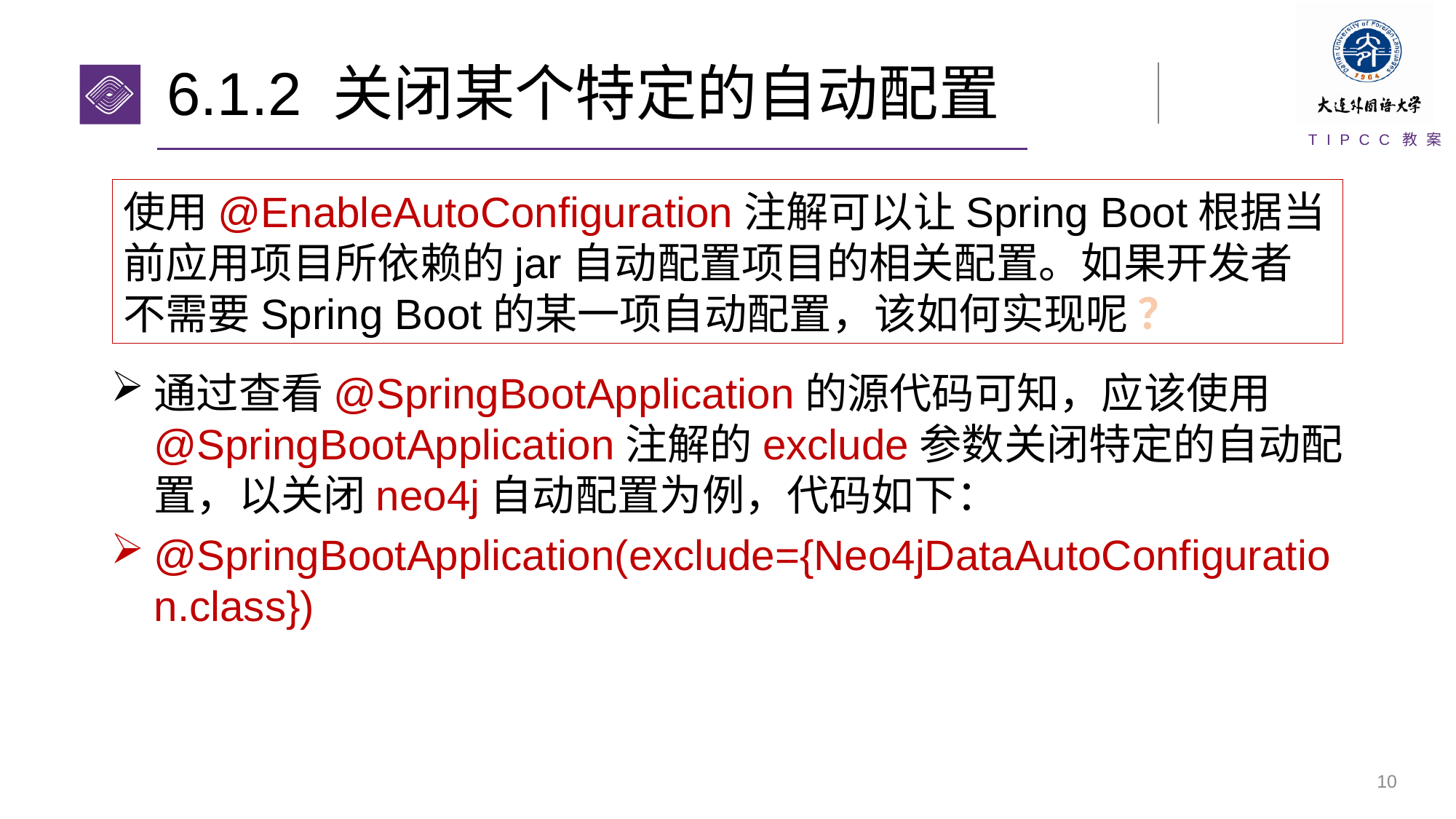

# 6.1.2 关闭某个特定的自动配置
使用@EnableAutoConfiguration注解可以让Spring Boot根据当前应用项目所依赖的jar自动配置项目的相关配置。如果开发者不需要Spring Boot的某一项自动配置，该如何实现呢 ？

通过查看@SpringBootApplication的源代码可知，应该使用@SpringBootApplication注解的exclude参数关闭特定的自动配置，以关闭neo4j自动配置为例，代码如下：
@SpringBootApplication(exclude={Neo4jDataAutoConfiguration.class})

10